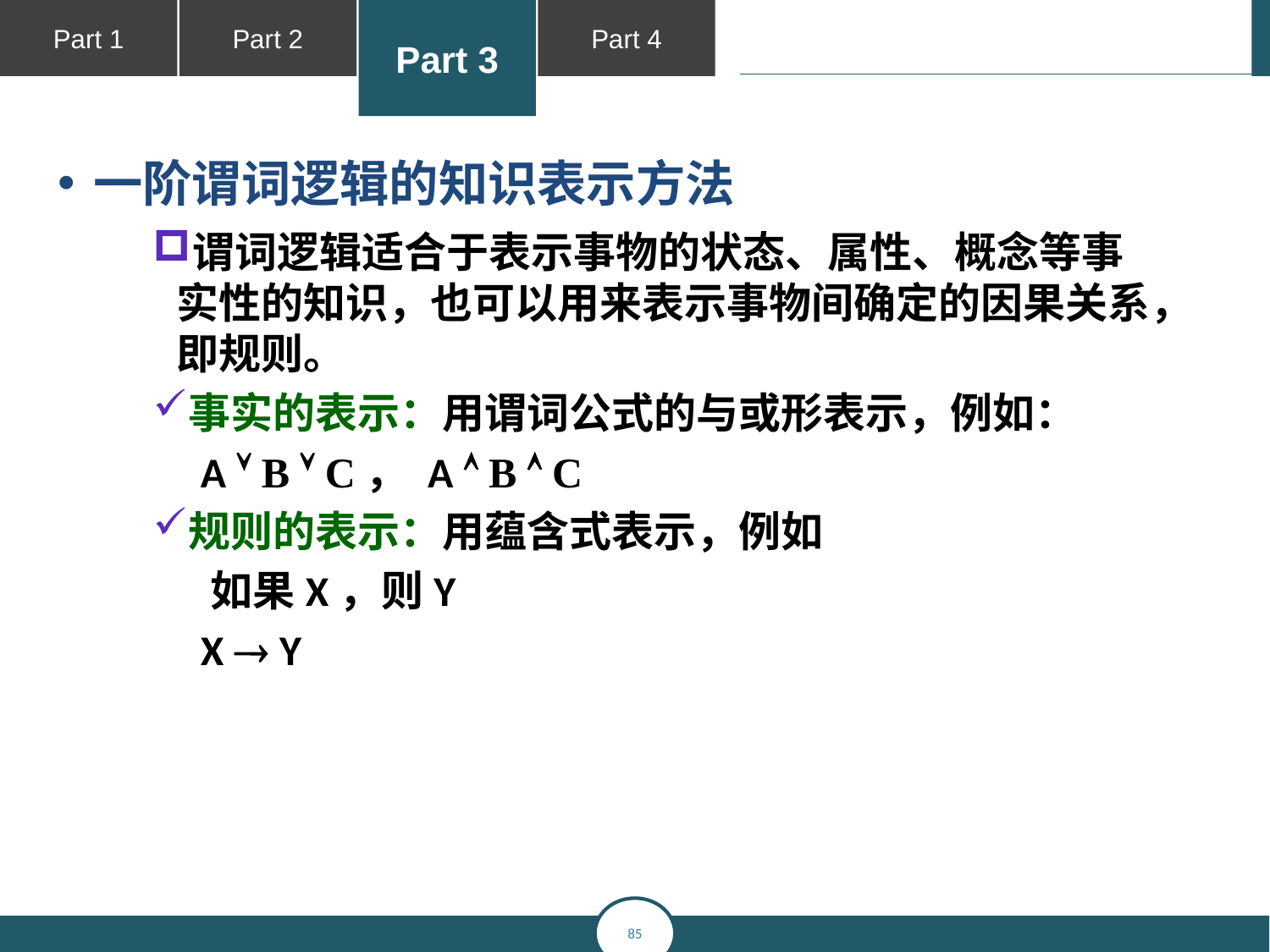

一阶谓词逻辑的知识表示方法
谓词逻辑适合于表示事物的状态、属性、概念等事实性的知识，也可以用来表示事物间确定的因果关系，即规则。
事实的表示：用谓词公式的与或形表示，例如：
     A ∨ B ∨ C， A ∧ B ∧ C
规则的表示：用蕴含式表示，例如
     如果X，则Y
     X → Y